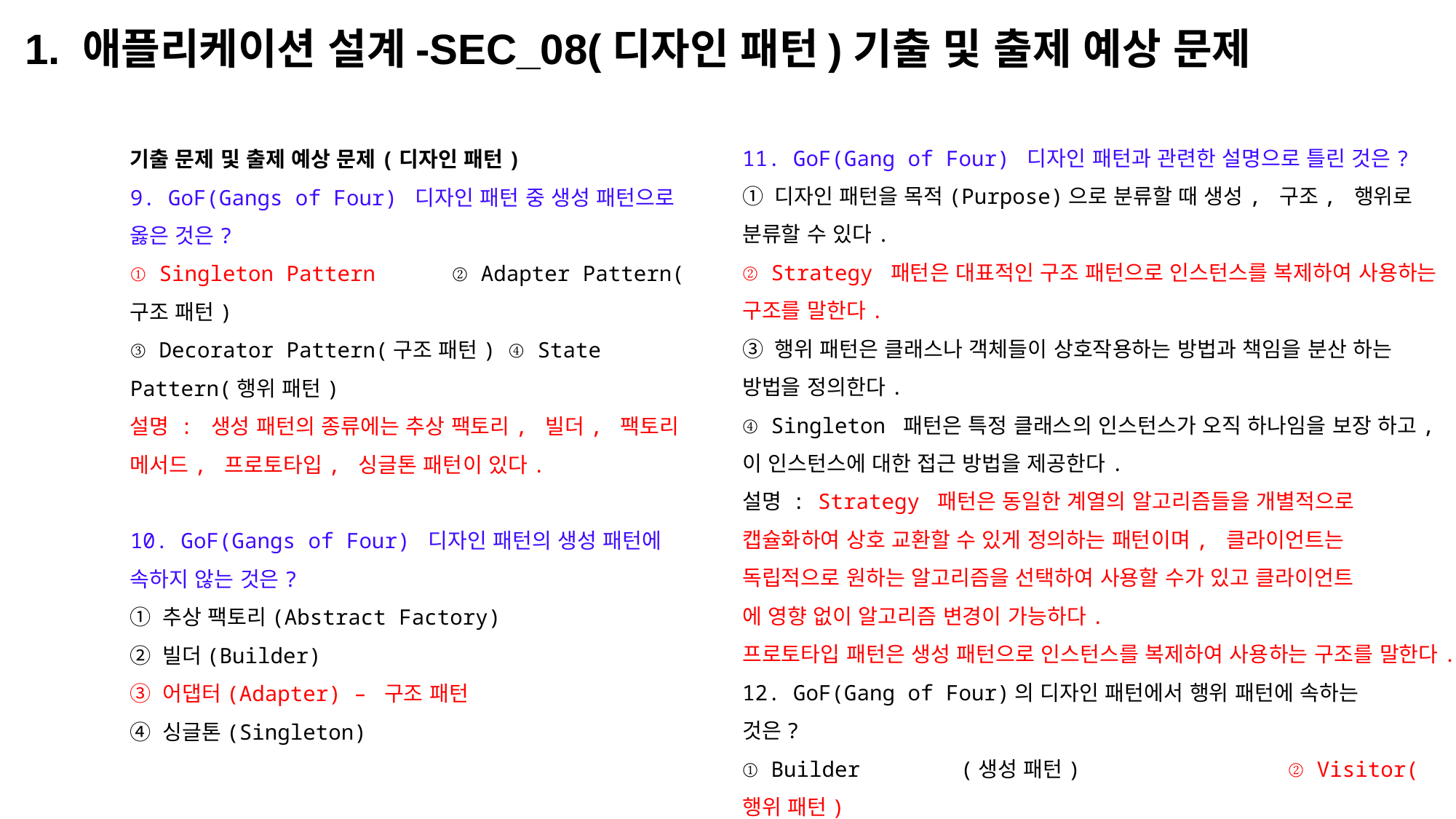

# 1. 애플리케이션 설계-SEC_08(디자인 패턴)기출 및 출제 예상 문제
11. GoF(Gang of Four) 디자인 패턴과 관련한 설명으로 틀린 것은?
① 디자인 패턴을 목적(Purpose)으로 분류할 때 생성, 구조, 행위로
분류할 수 있다.
② Strategy 패턴은 대표적인 구조 패턴으로 인스턴스를 복제하여 사용하는 구조를 말한다.
③ 행위 패턴은 클래스나 객체들이 상호작용하는 방법과 책임을 분산 하는 방법을 정의한다.
④ Singleton 패턴은 특정 클래스의 인스턴스가 오직 하나임을 보장 하고, 이 인스턴스에 대한 접근 방법을 제공한다.
설명 : Strategy 패턴은 동일한 계열의 알고리즘들을 개별적으로
캡슐화하여 상호 교환할 수 있게 정의하는 패턴이며, 클라이언트는
독립적으로 원하는 알고리즘을 선택하여 사용할 수가 있고 클라이언트
에 영향 없이 알고리즘 변경이 가능하다.
프로토타입 패턴은 생성 패턴으로 인스턴스를 복제하여 사용하는 구조를 말한다.
12. GoF(Gang of Four)의 디자인 패턴에서 행위 패턴에 속하는
것은?
① Builder	(생성 패턴)		② Visitor(행위 패턴)
③ Prototype(생성 패턴)      	④ Bridge(구조 패턴)
기출 문제 및 출제 예상 문제(디자인 패턴)
9. GoF(Gangs of Four) 디자인 패턴 중 생성 패턴으로 옳은 것은?
① Singleton Pattern      ② Adapter Pattern(구조 패턴)
③ Decorator Pattern(구조 패턴) ④ State Pattern(행위 패턴)
설명 : 생성 패턴의 종류에는 추상 팩토리, 빌더, 팩토리
메서드, 프로토타입, 싱글톤 패턴이 있다.

10. GoF(Gangs of Four) 디자인 패턴의 생성 패턴에 속하지 않는 것은?
① 추상 팩토리(Abstract Factory)
② 빌더(Builder)
③ 어댑터(Adapter) – 구조 패턴
④ 싱글톤(Singleton)